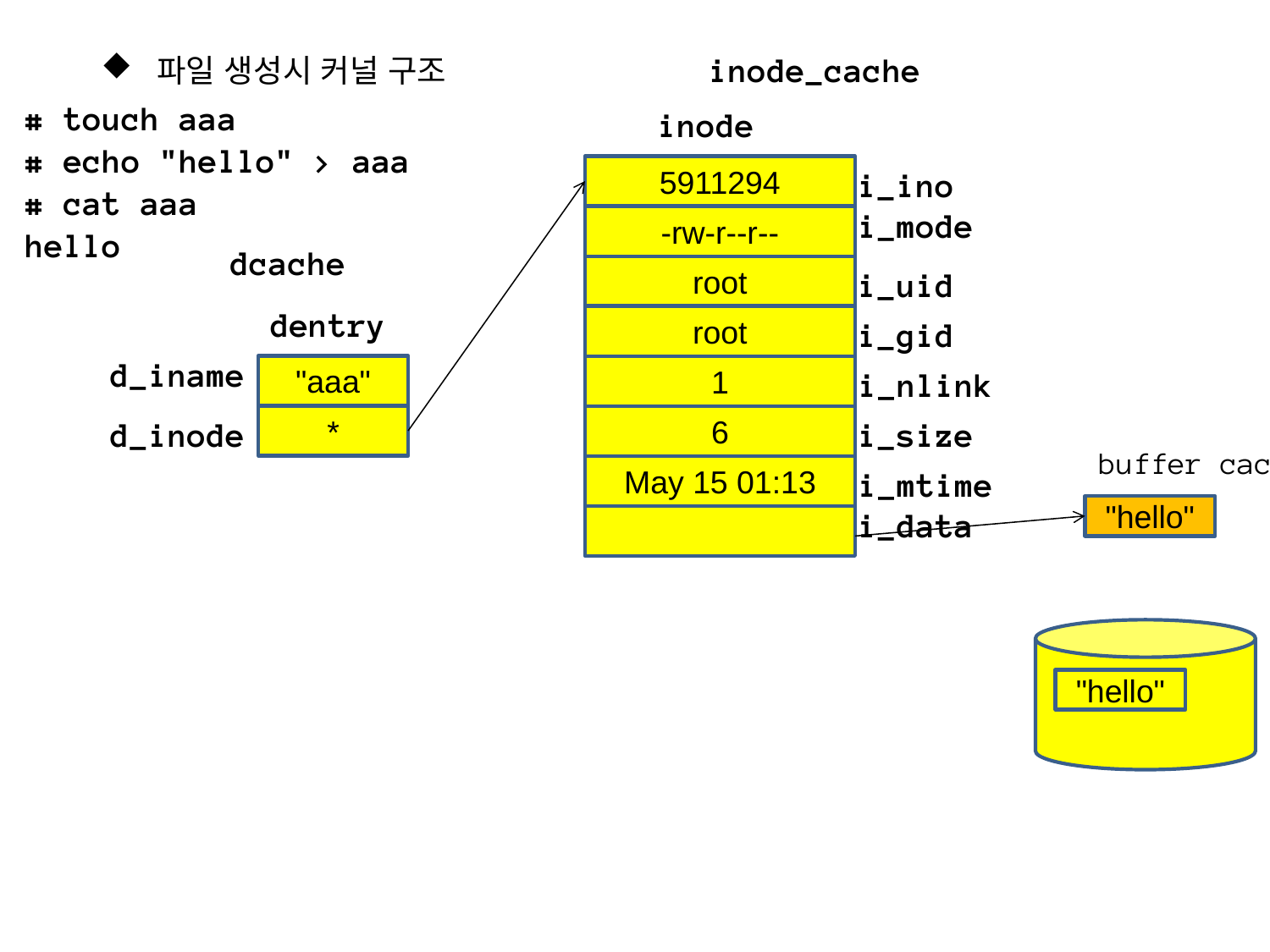

inode_cache
 파일 생성시 커널 구조
# touch aaa
# echo "hello" > aaa
# cat aaa
hello
inode
5911294
i_ino
i_mode
-rw-r--r--
dcache
root
i_uid
dentry
root
i_gid
d_iname
"aaa"
1
i_nlink
d_inode
*
6
i_size
buffer cache
May 15 01:13
i_mtime
i_data
"hello"

"hello"